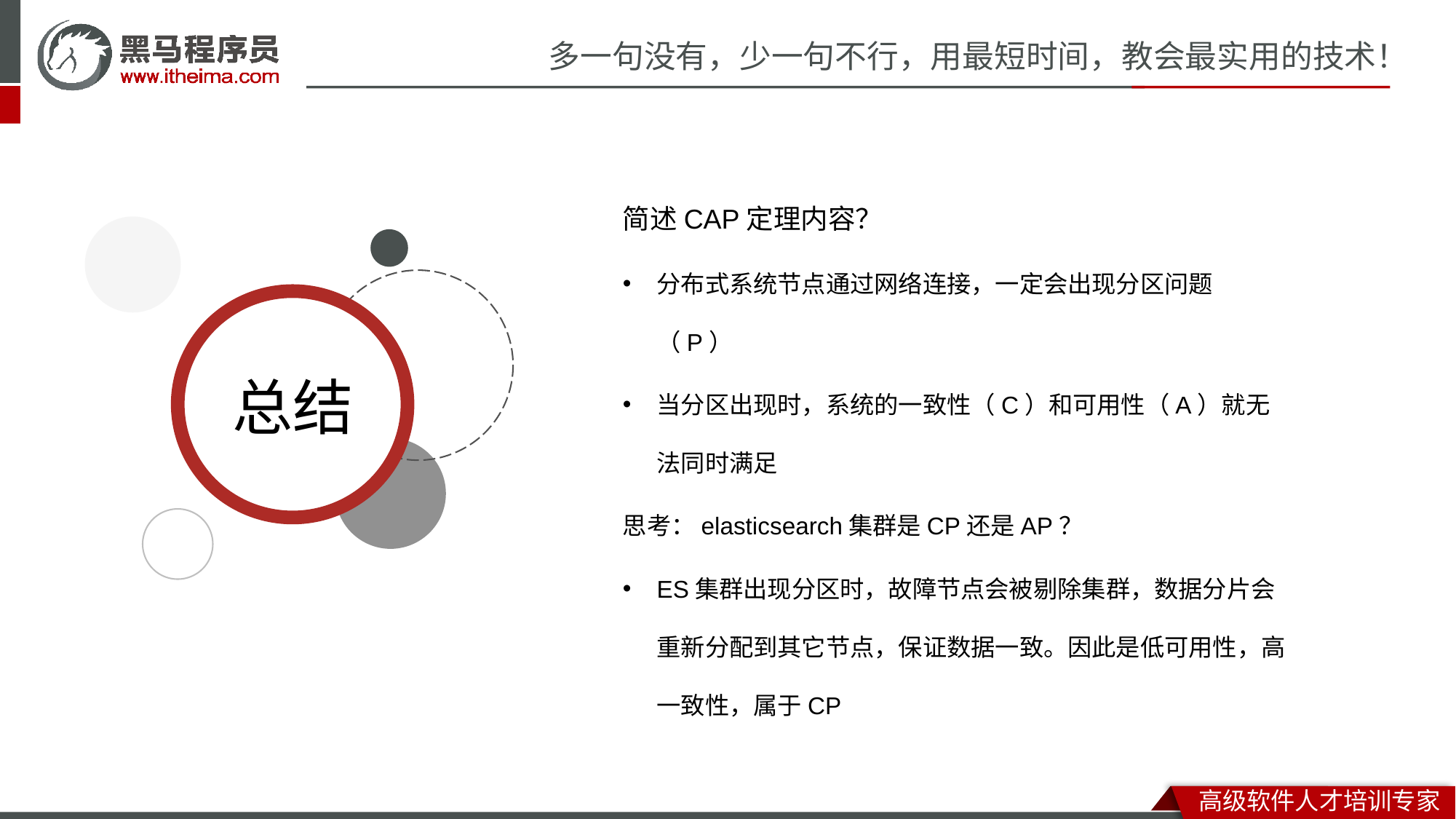

简述CAP定理内容？
分布式系统节点通过网络连接，一定会出现分区问题（P）
当分区出现时，系统的一致性（C）和可用性（A）就无法同时满足
思考：elasticsearch集群是CP还是AP？
ES集群出现分区时，故障节点会被剔除集群，数据分片会重新分配到其它节点，保证数据一致。因此是低可用性，高一致性，属于CP